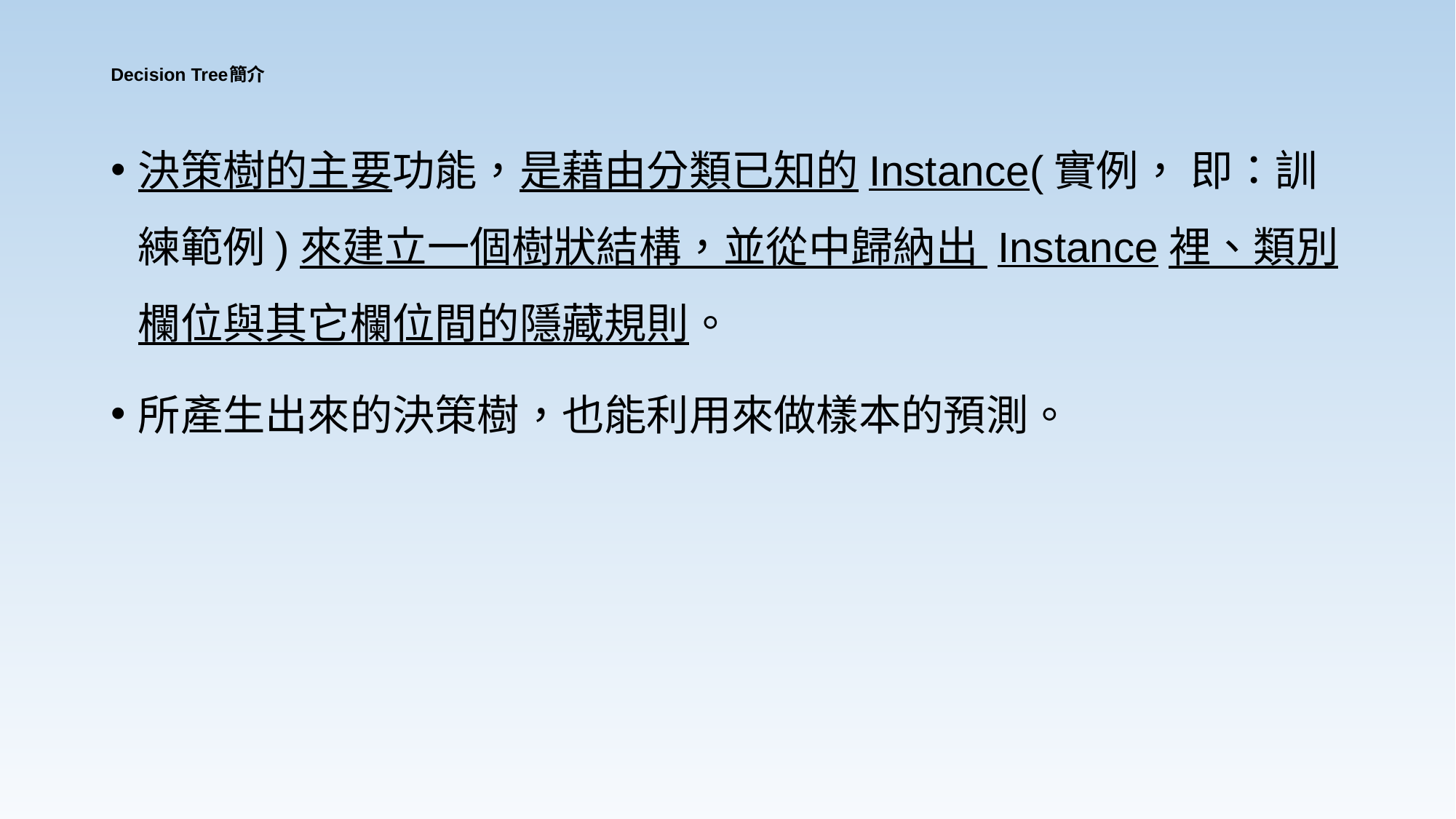

# Decision Tree簡介
決策樹的主要功能，是藉由分類已知的Instance(實例， 即：訓練範例)來建立一個樹狀結構，並從中歸納出 Instance裡、類別欄位與其它欄位間的隱藏規則。
所產生出來的決策樹，也能利用來做樣本的預測。